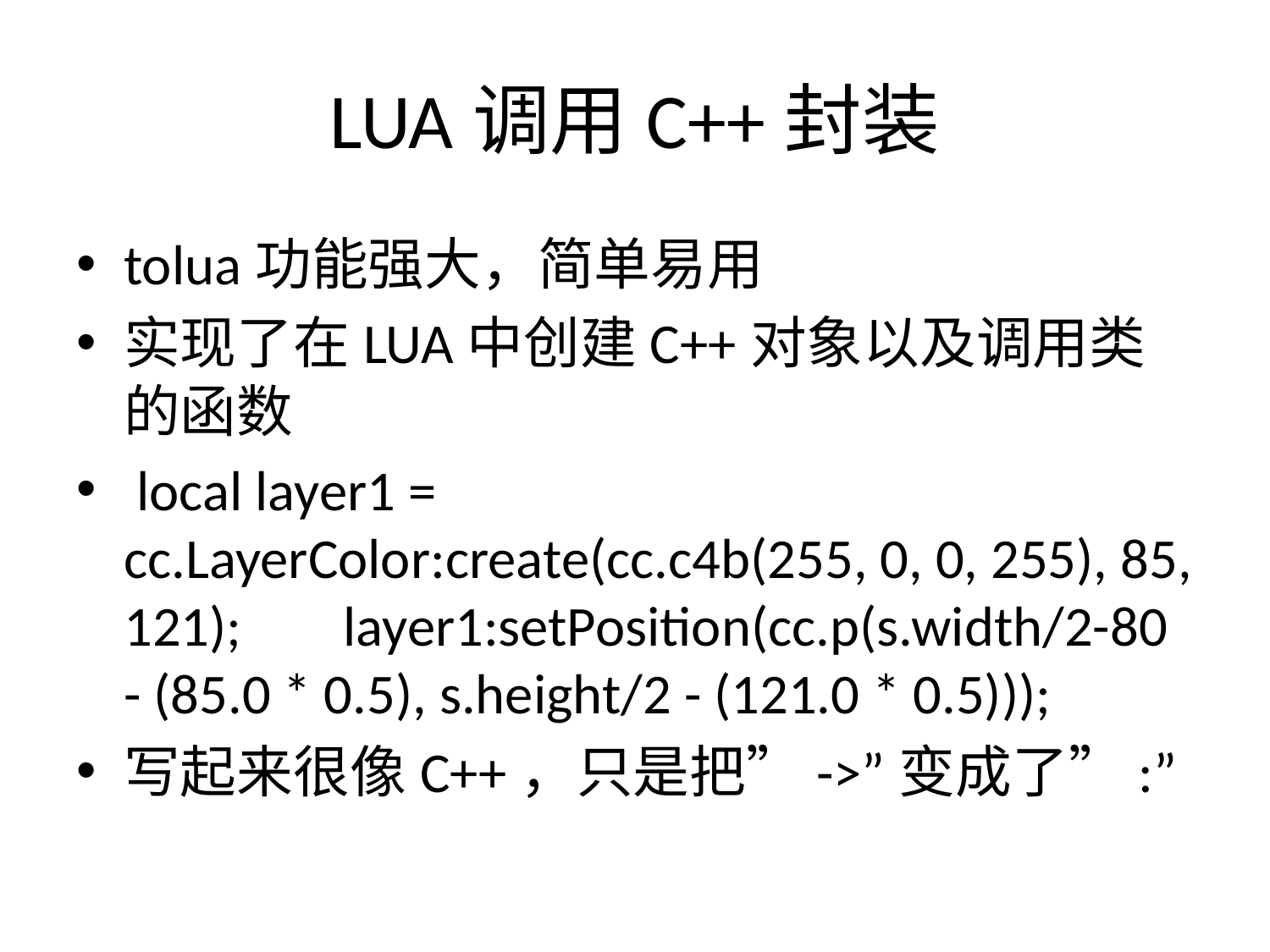

# LUA调用C++封装
tolua功能强大，简单易用
实现了在LUA中创建C++对象以及调用类的函数
 local layer1 = cc.LayerColor:create(cc.c4b(255, 0, 0, 255), 85, 121);        layer1:setPosition(cc.p(s.width/2-80 - (85.0 * 0.5), s.height/2 - (121.0 * 0.5)));
写起来很像C++，只是把”->”变成了”:”